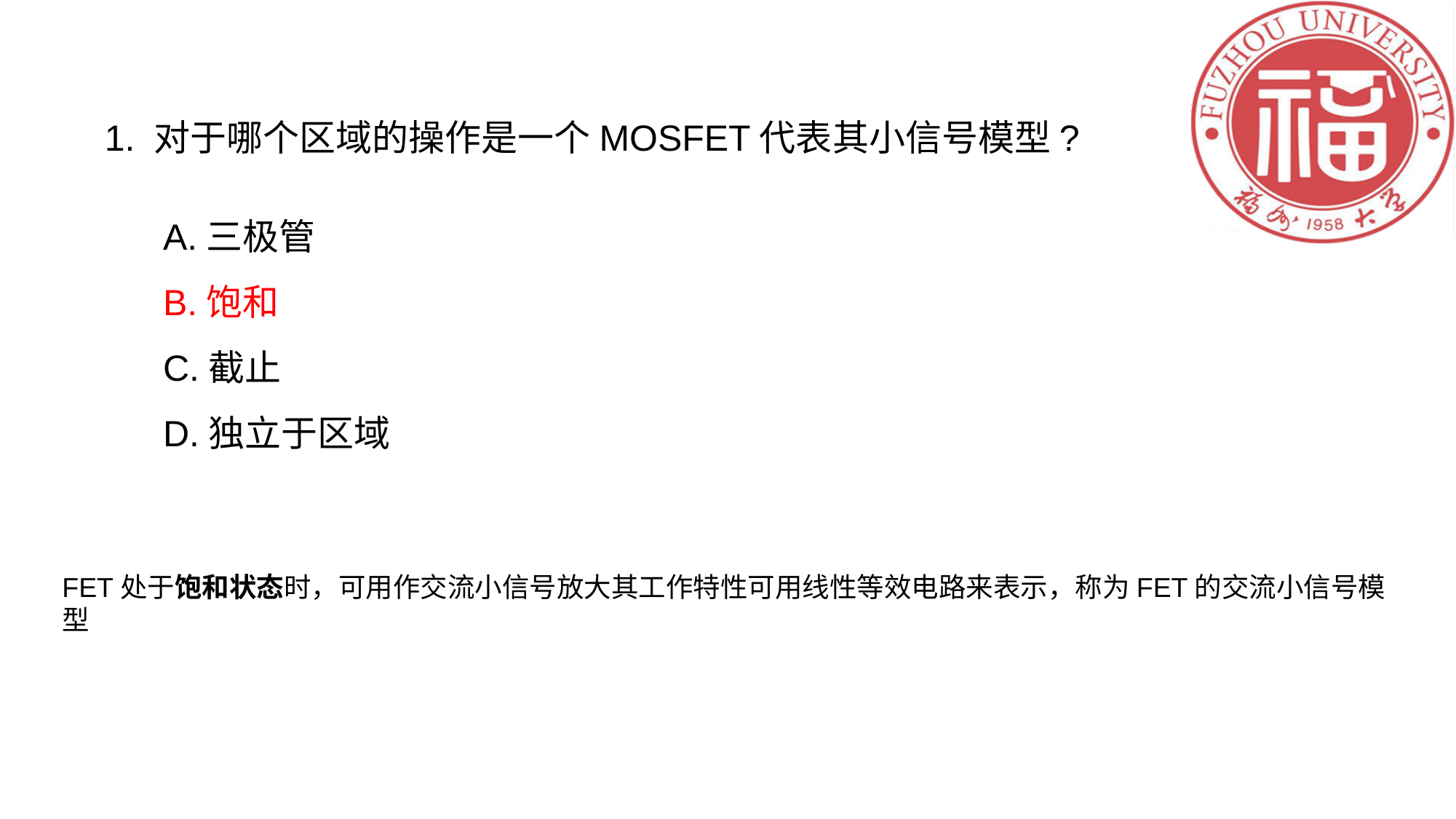

1. 对于哪个区域的操作是一个MOSFET代表其小信号模型?
A.三极管
B.饱和
C.截止
D.独立于区域
FET处于饱和状态时，可用作交流小信号放大其工作特性可用线性等效电路来表示，称为FET的交流小信号模型